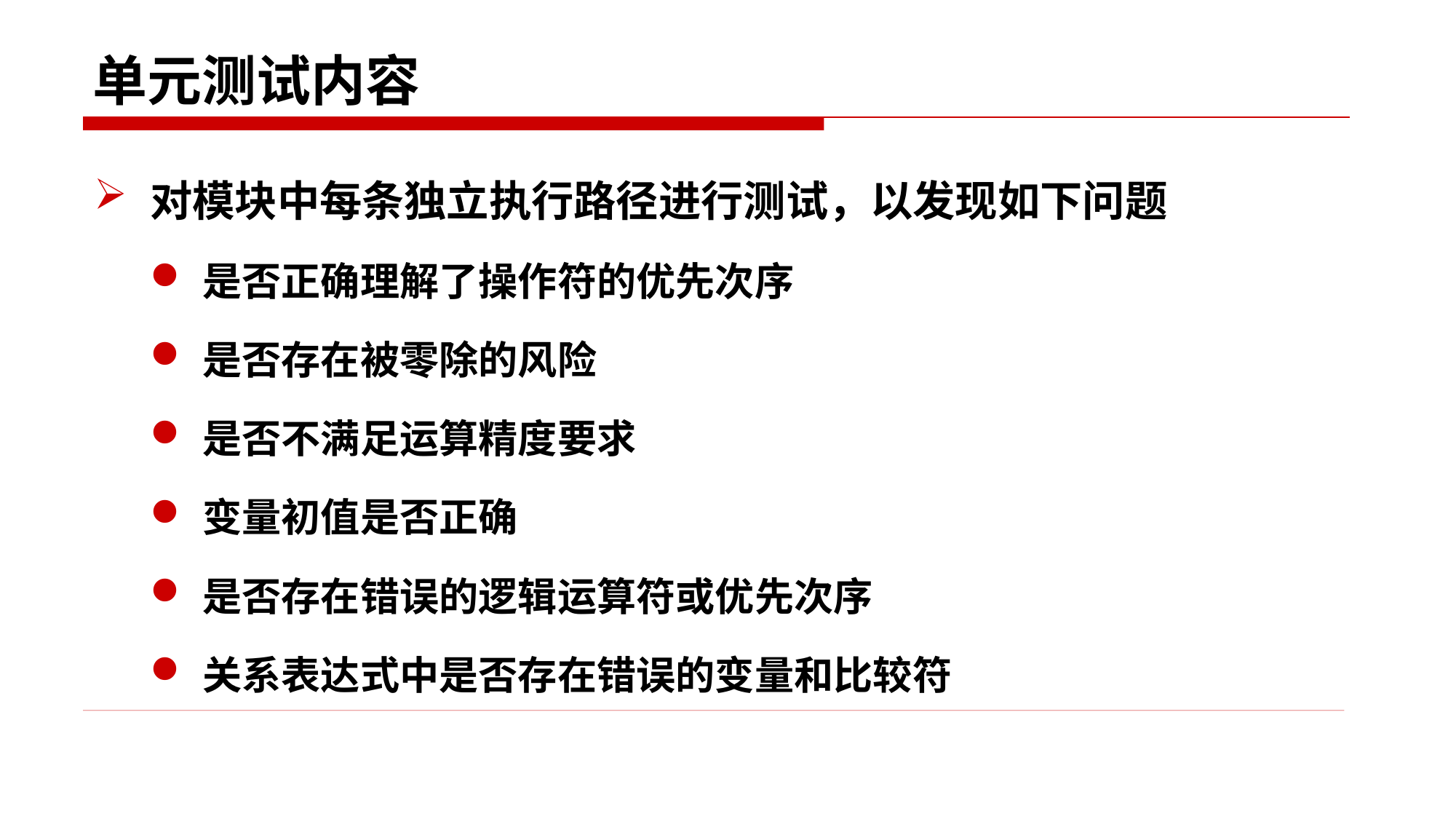

# 单元测试内容
对模块中每条独立执行路径进行测试，以发现如下问题
是否正确理解了操作符的优先次序
是否存在被零除的风险
是否不满足运算精度要求
变量初值是否正确
是否存在错误的逻辑运算符或优先次序
关系表达式中是否存在错误的变量和比较符